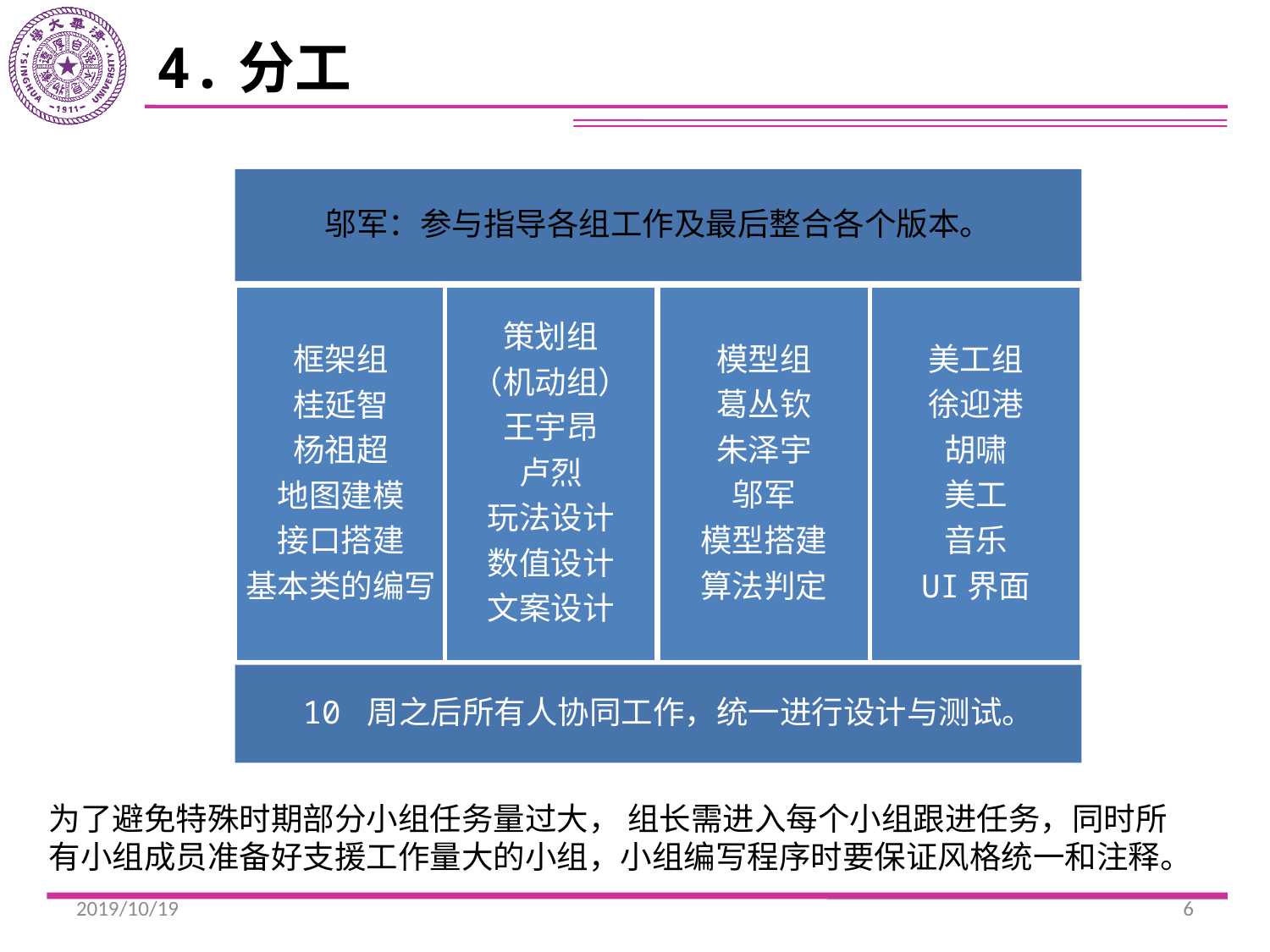

4.分工
邬军：参与指导各组工作及最后整合各个版本。
框架组
桂延智
杨祖超
地图建模
接口搭建
基本类的编写
策划组
（机动组）
王宇昂
卢烈
玩法设计
数值设计
文案设计
模型组
葛丛钦
朱泽宇
邬军
模型搭建
算法判定
美工组
徐迎港
胡啸
美工
音乐
UI界面
10 周之后所有人协同工作，统一进行设计与测试。
为了避免特殊时期部分小组任务量过大， 组长需进入每个小组跟进任务，同时所有小组成员准备好支援工作量大的小组，小组编写程序时要保证风格统一和注释。
2019/10/19
6